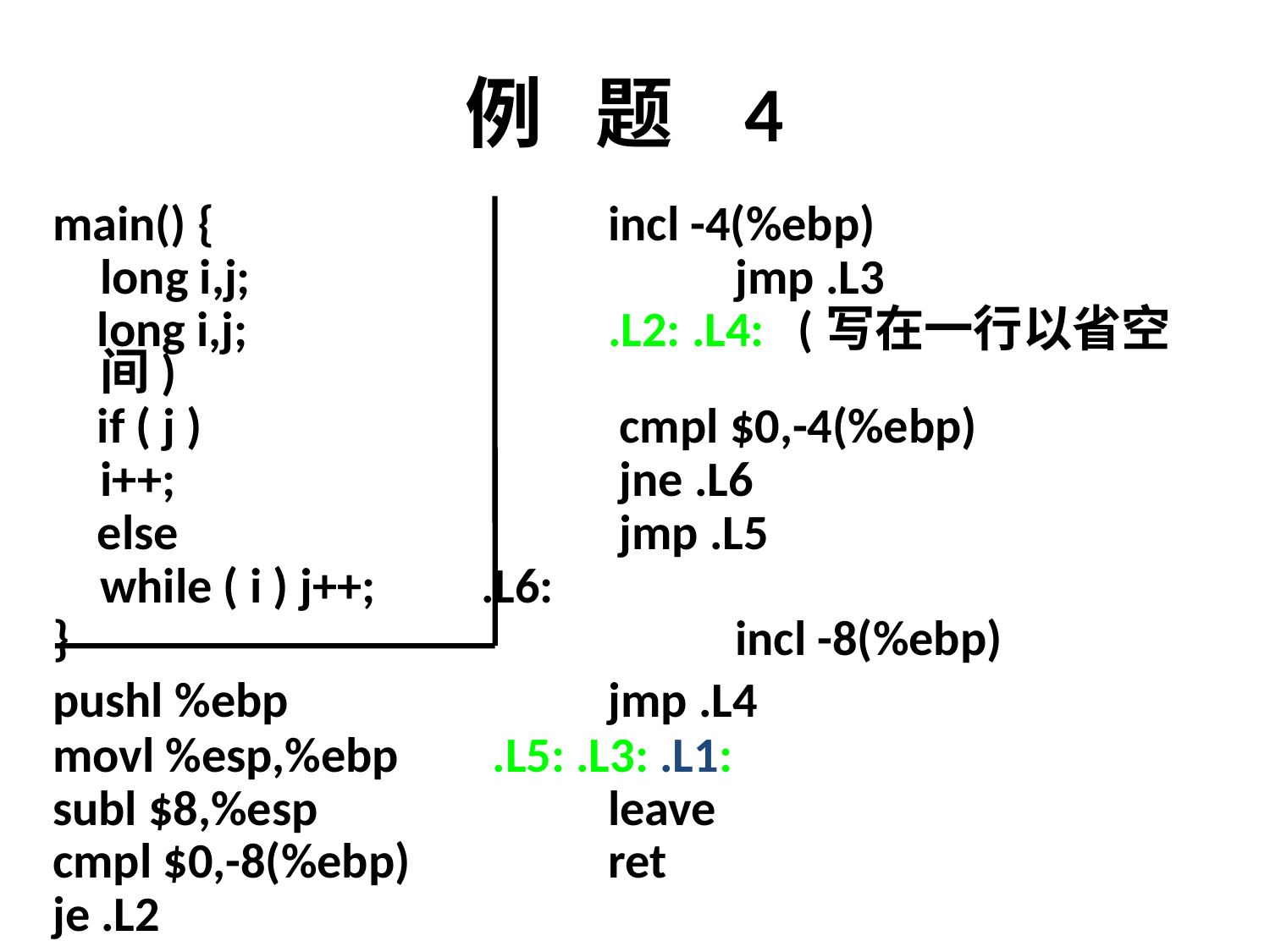

# 例   题   4

main() {		    		incl -4(%ebp)
	long i,j; 		    		jmp .L3
    long i,j;		    	.L2: .L4:   (写在一行以省空间)
    if ( j )		    		 cmpl $0,-4(%ebp)
    	i++;		    		 jne .L6
    else 		    		 jmp .L5
    	while ( i ) j++;	.L6:
}				    		incl -8(%ebp)
pushl %ebp 	   		jmp .L4
movl %esp,%ebp    	 .L5: .L3: .L1:
subl $8,%esp 	    		leave
cmpl $0,-8(%ebp)    		ret
je .L2